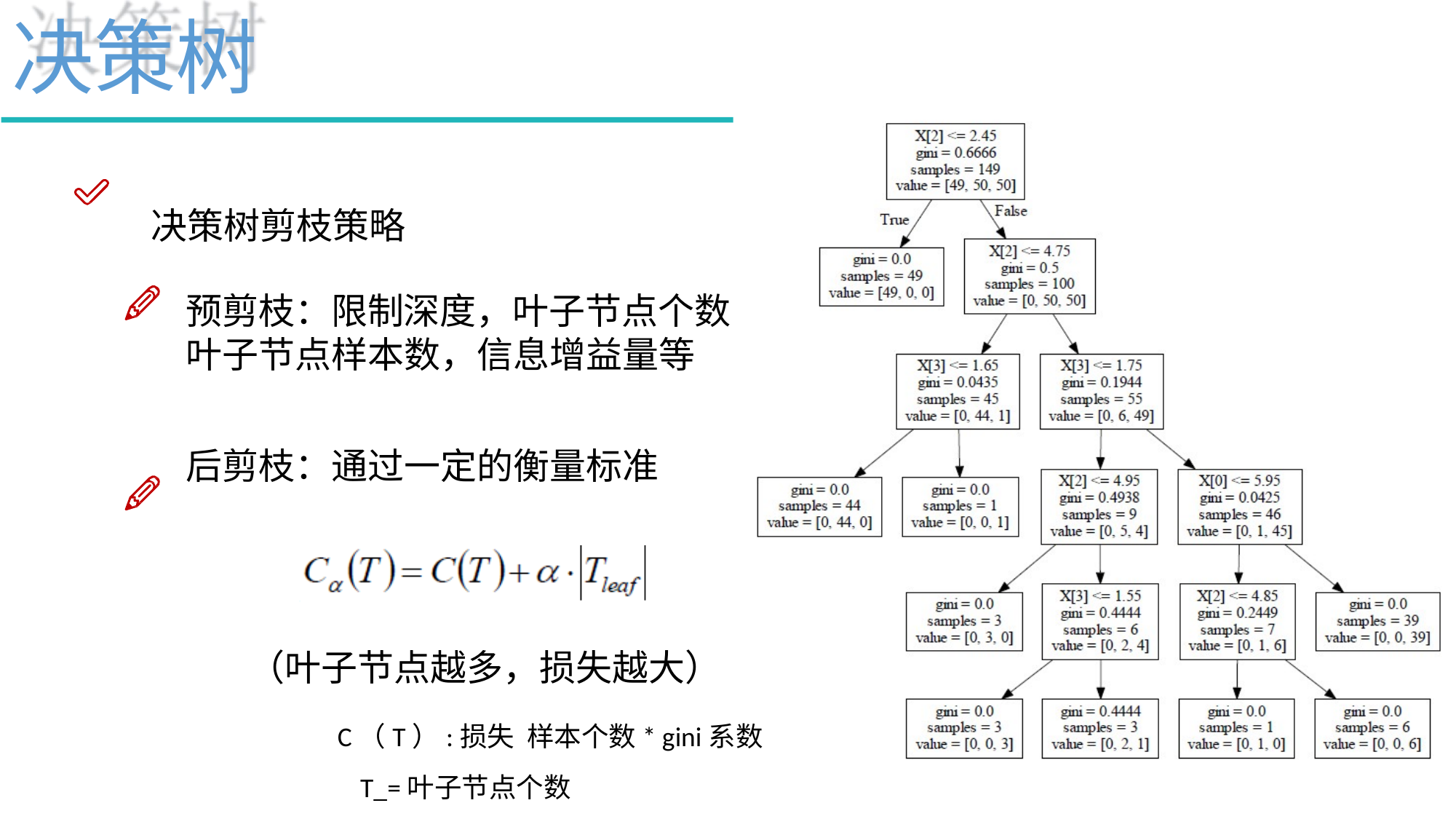

# 决策树

决策树剪枝策略

预剪枝：限制深度，叶子节点个数
叶子节点样本数，信息增益量等

后剪枝：通过一定的衡量标准

（叶子节点越多，损失越大）
C（T）:损失  样本个数* gini系数
T_=叶子节点个数